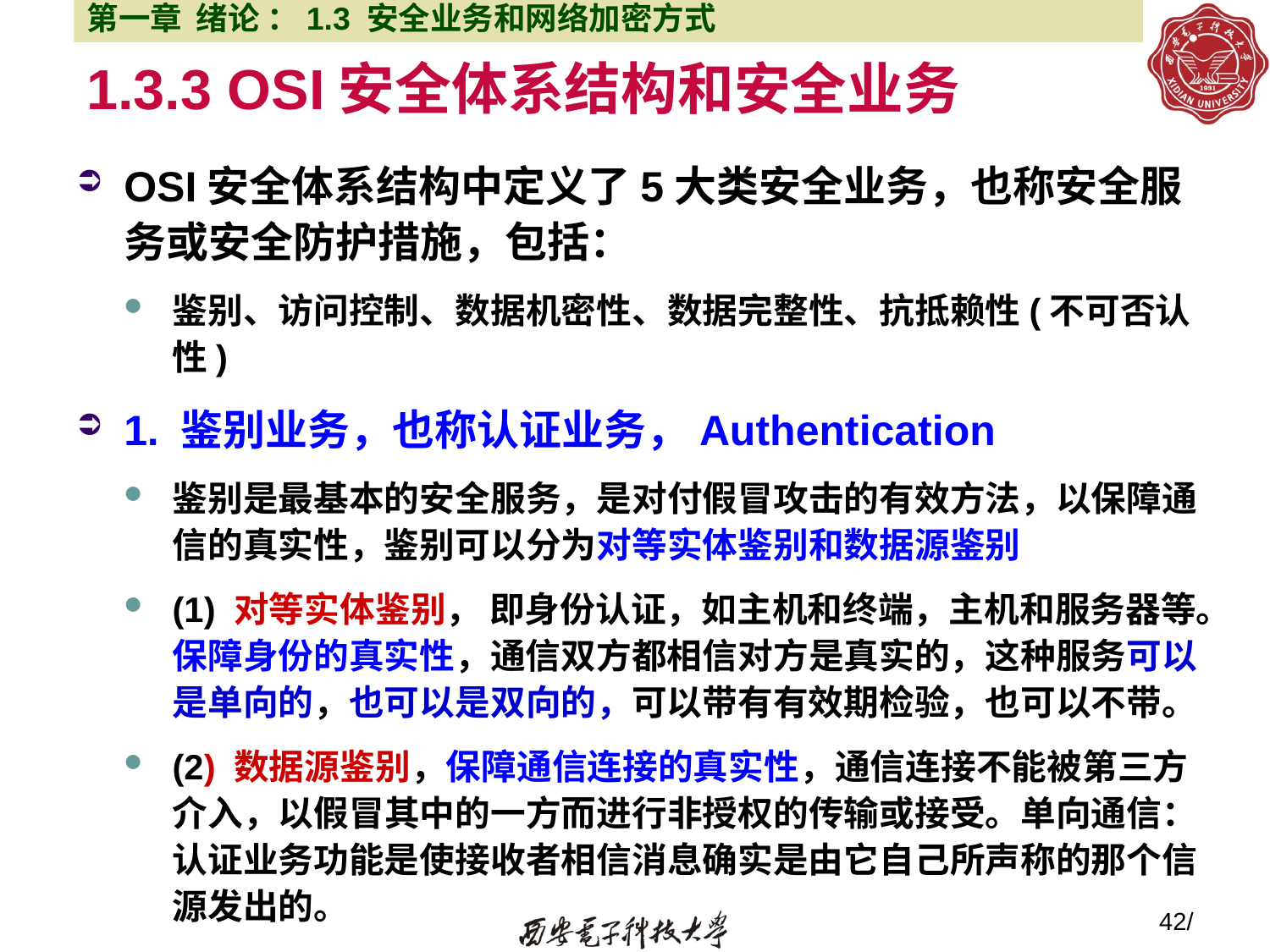

第一章  绪论 ：1.3 安全业务和网络加密方式
# 1.3.3 OSI安全体系结构和安全业务
OSI安全体系结构中定义了5大类安全业务，也称安全服务或安全防护措施，包括：
鉴别、访问控制、数据机密性、数据完整性、抗抵赖性(不可否认性)
1. 鉴别业务，也称认证业务，Authentication
鉴别是最基本的安全服务，是对付假冒攻击的有效方法，以保障通信的真实性，鉴别可以分为对等实体鉴别和数据源鉴别
(1) 对等实体鉴别， 即身份认证，如主机和终端，主机和服务器等。保障身份的真实性，通信双方都相信对方是真实的，这种服务可以是单向的，也可以是双向的，可以带有有效期检验，也可以不带。
(2) 数据源鉴别，保障通信连接的真实性，通信连接不能被第三方介入，以假冒其中的一方而进行非授权的传输或接受。单向通信：认证业务功能是使接收者相信消息确实是由它自己所声称的那个信源发出的。
42/